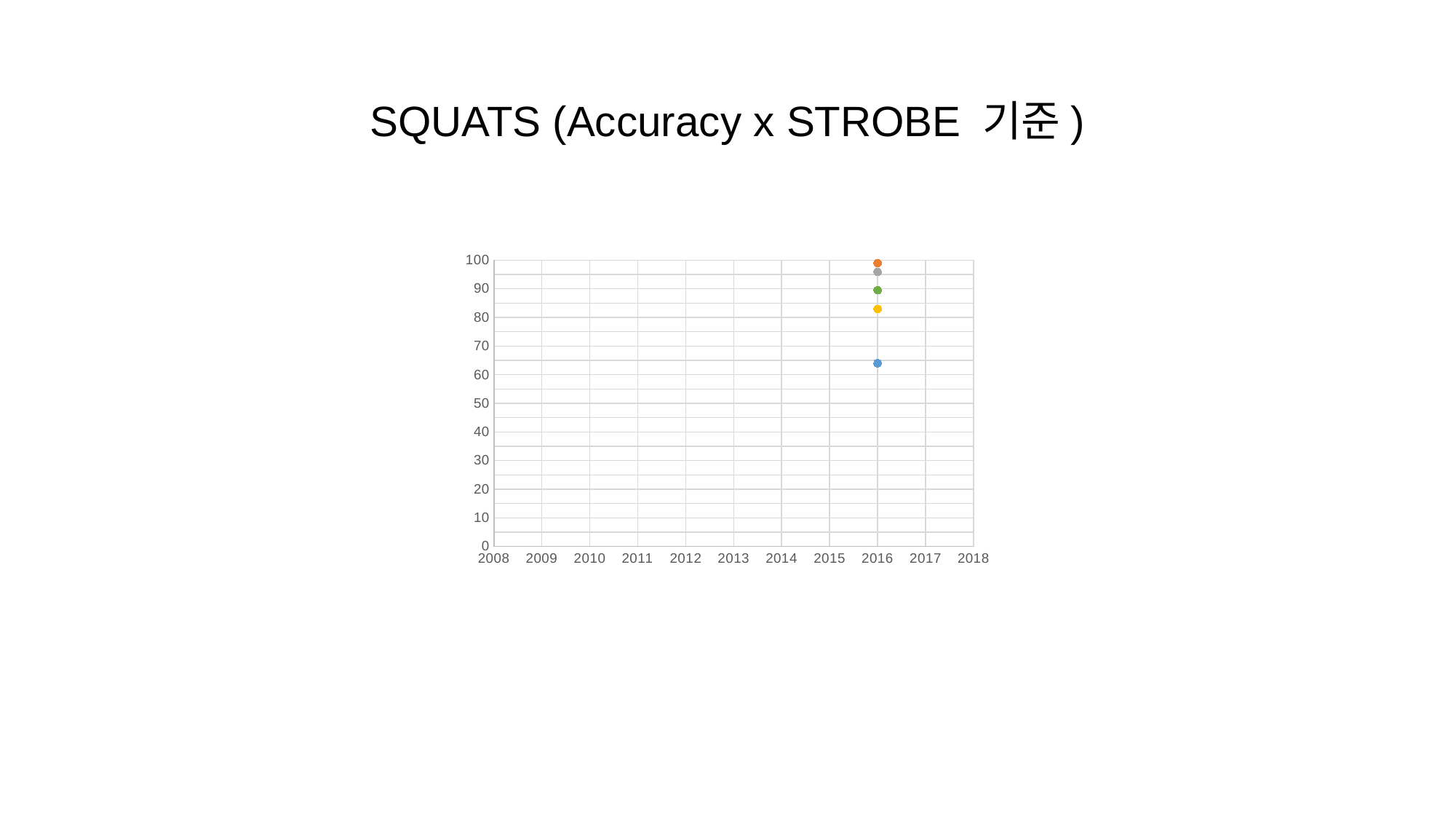

# SQUATS (Accuracy x STROBE 기준)

### Chart

| Category |  |  |  |  |  |  |
|---|---|---|---|---|---|---|